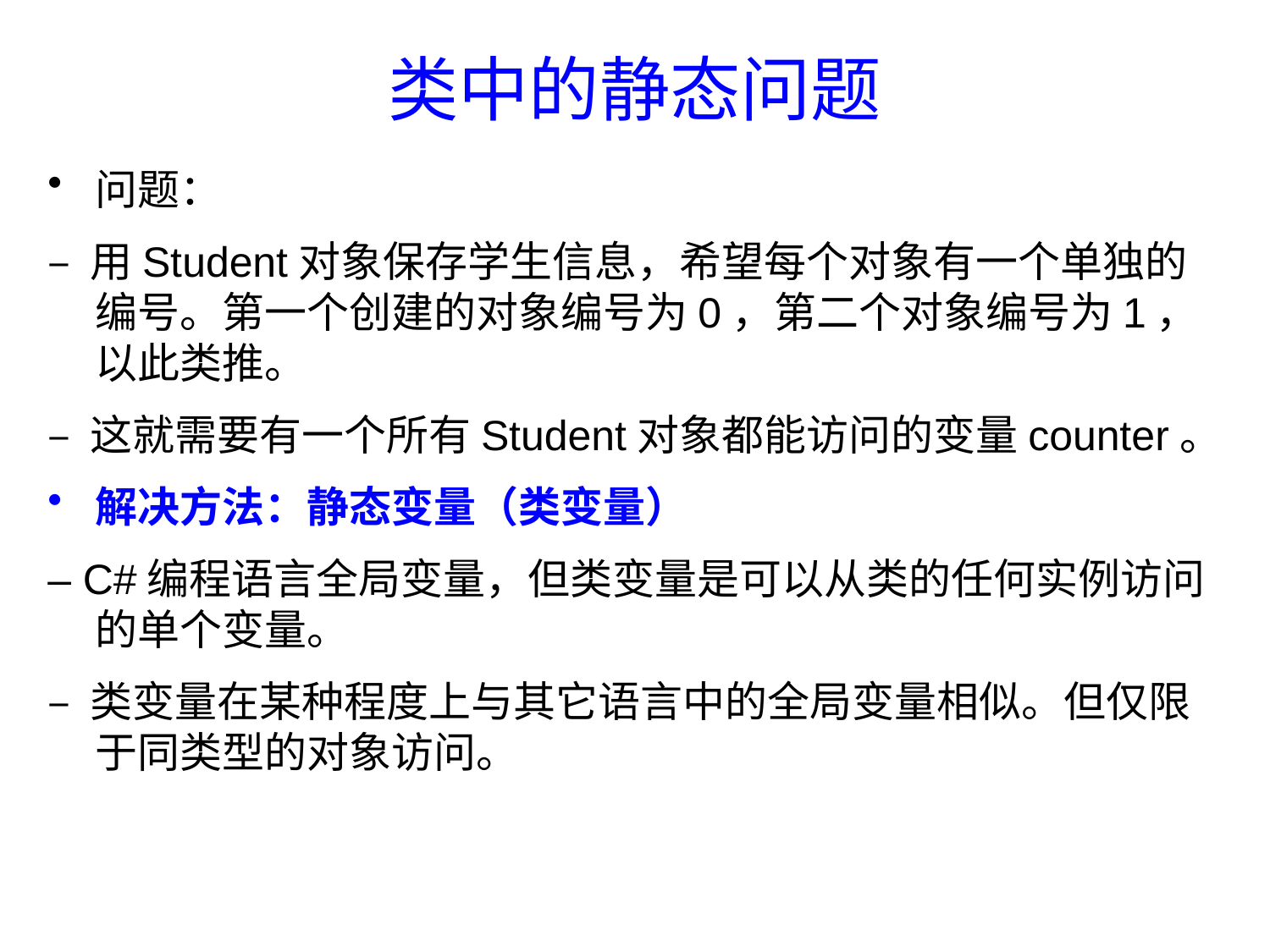

# 类中的静态问题
问题：
– 用Student对象保存学生信息，希望每个对象有一个单独的编号。第一个创建的对象编号为0，第二个对象编号为1，以此类推。
– 这就需要有一个所有Student对象都能访问的变量counter。
解决方法：静态变量（类变量）
– C#编程语言全局变量，但类变量是可以从类的任何实例访问的单个变量。
– 类变量在某种程度上与其它语言中的全局变量相似。但仅限于同类型的对象访问。